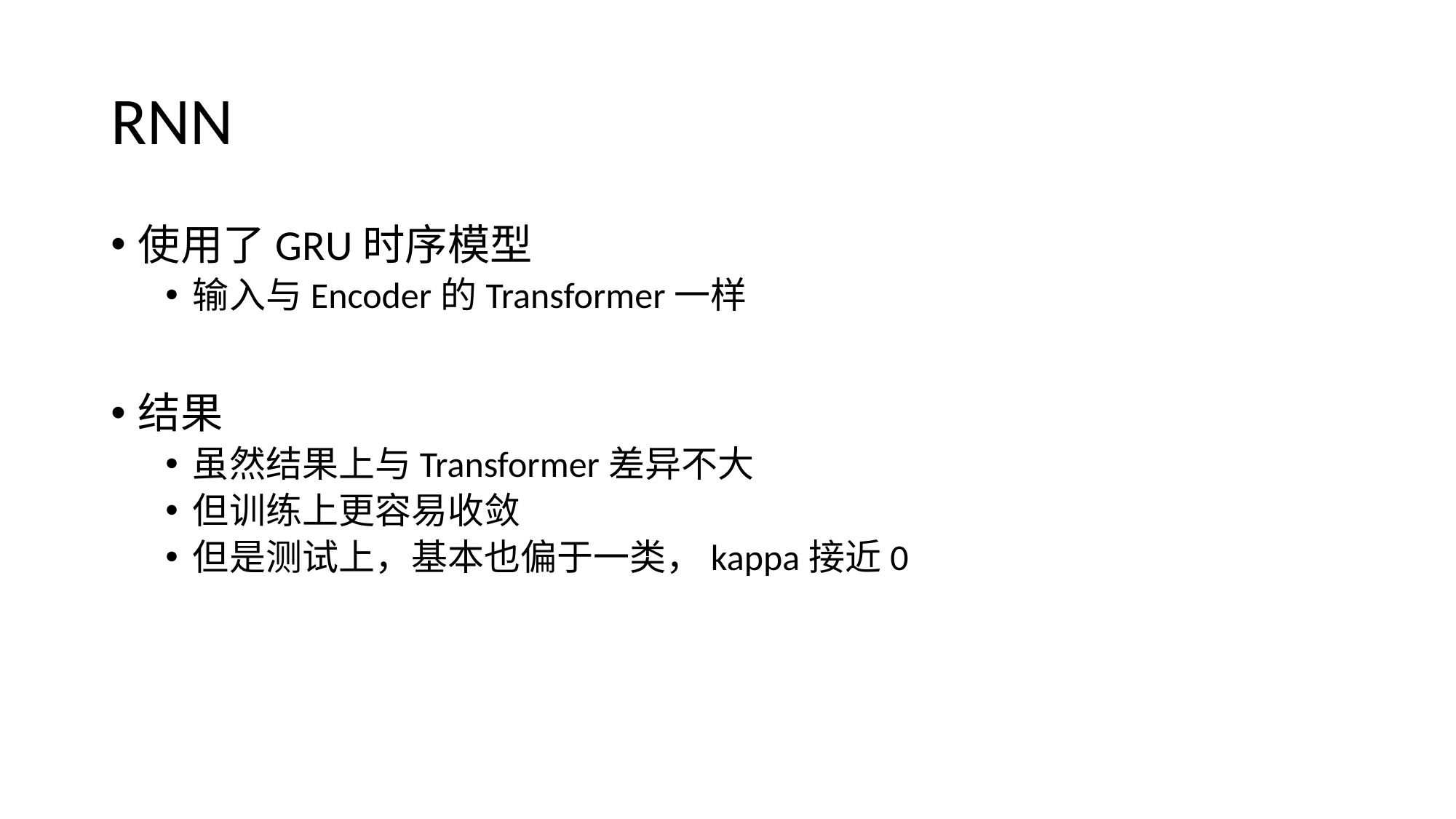

# RNN
使用了GRU时序模型
输入与Encoder的Transformer一样

结果
虽然结果上与Transformer差异不大
但训练上更容易收敛
但是测试上，基本也偏于一类，kappa接近0